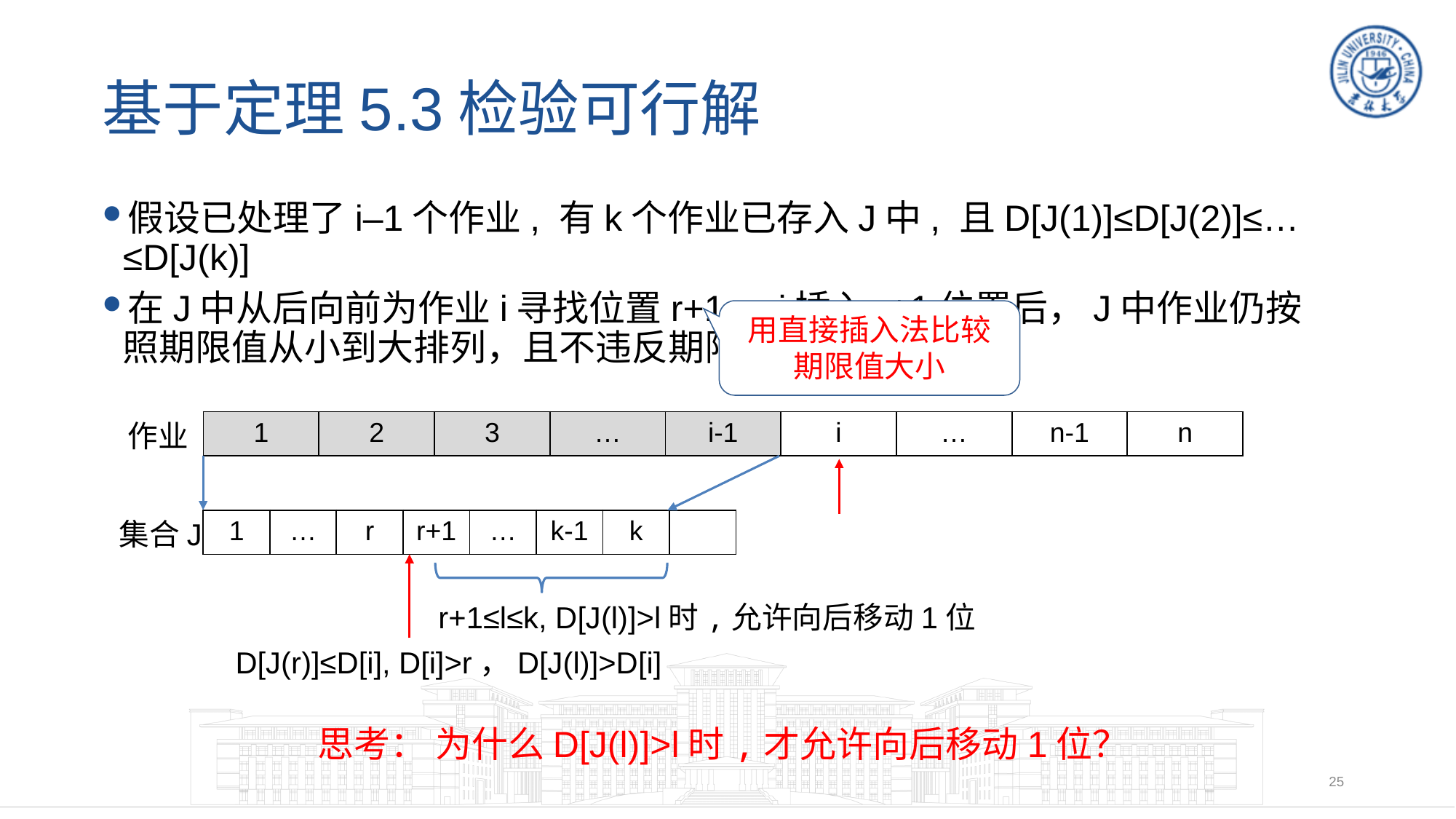

# 基于定理5.3检验可行解
假设已处理了i–1个作业, 有k个作业已存入J中, 且D[J(1)]≤D[J(2)]≤…≤D[J(k)]
在J中从后向前为作业i寻找位置r+1，i插入r+1位置后，J中作业仍按照期限值从小到大排列，且不违反期限值

用直接插入法比较期限值大小
| 1 | 2 | 3 | … | i-1 | i | … | n-1 | n |
| --- | --- | --- | --- | --- | --- | --- | --- | --- |
作业

集合J
| 1 | … | r | r+1 | … | k-1 | k |  |
| --- | --- | --- | --- | --- | --- | --- | --- |
r+1≤l≤k, D[J(l)]>l时,允许向后移动1位
D[J(r)]≤D[i], D[i]>r，D[J(l)]>D[i]
思考： 为什么D[J(l)]>l时,才允许向后移动1位？
25